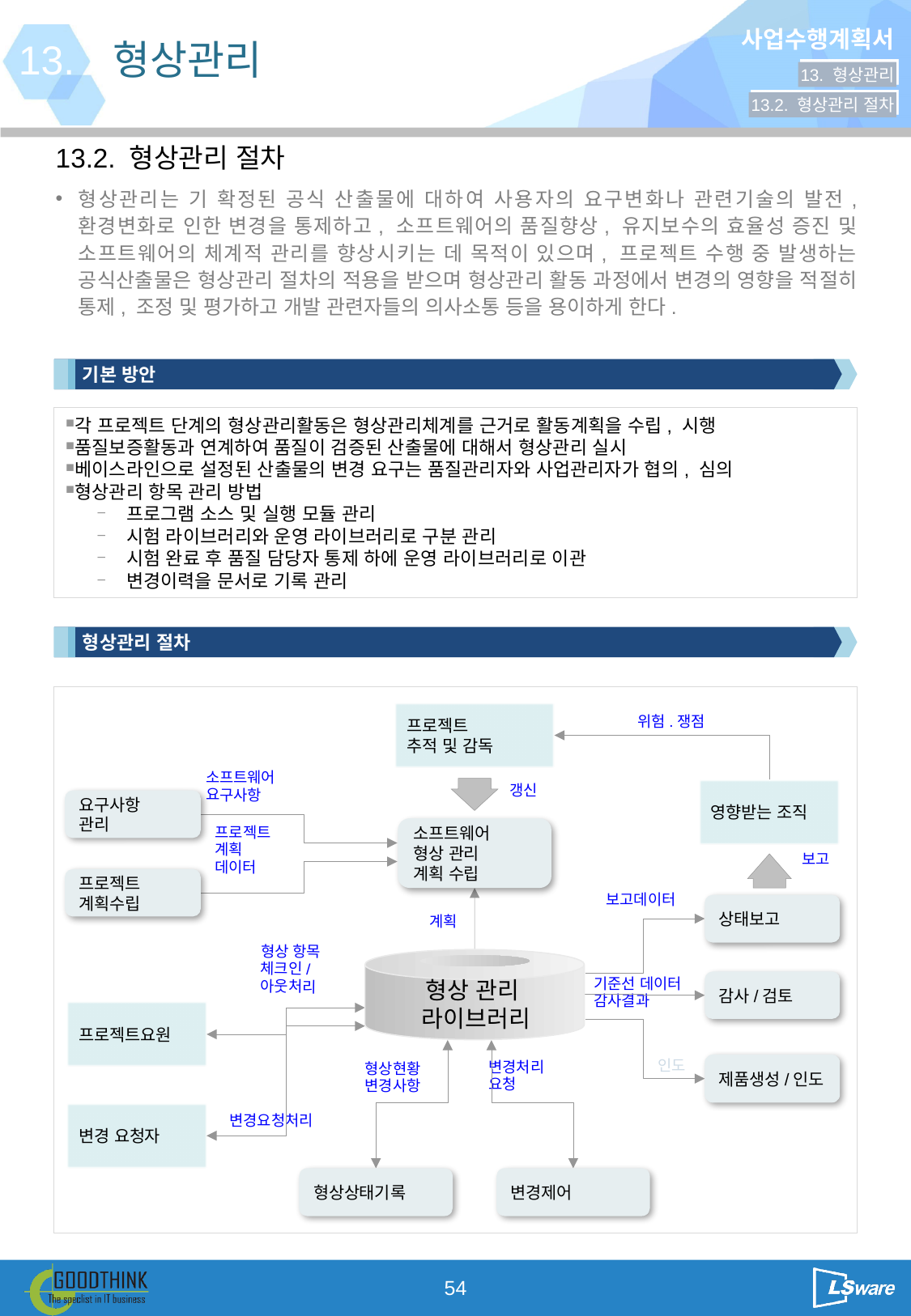

13.
형상관리
13. 형상관리
13.2. 형상관리 절차
13.2. 형상관리 절차
형상관리는 기 확정된 공식 산출물에 대하여 사용자의 요구변화나 관련기술의 발전, 환경변화로 인한 변경을 통제하고, 소프트웨어의 품질향상, 유지보수의 효율성 증진 및 소프트웨어의 체계적 관리를 향상시키는 데 목적이 있으며, 프로젝트 수행 중 발생하는 공식산출물은 형상관리 절차의 적용을 받으며 형상관리 활동 과정에서 변경의 영향을 적절히 통제, 조정 및 평가하고 개발 관련자들의 의사소통 등을 용이하게 한다.

기본 방안
각 프로젝트 단계의 형상관리활동은 형상관리체계를 근거로 활동계획을 수립, 시행
품질보증활동과 연계하여 품질이 검증된 산출물에 대해서 형상관리 실시
베이스라인으로 설정된 산출물의 변경 요구는 품질관리자와 사업관리자가 협의, 심의
형상관리 항목 관리 방법
프로그램 소스 및 실행 모듈 관리
시험 라이브러리와 운영 라이브러리로 구분 관리
시험 완료 후 품질 담당자 통제 하에 운영 라이브러리로 이관
변경이력을 문서로 기록 관리

형상관리 절차

프로젝트
추적 및 감독
위험.쟁점
소프트웨어
요구사항

영향받는 조직
갱신
요구사항
관리
소프트웨어
형상 관리
계획 수립
프로젝트
계획
데이터

보고

프로젝트
계획수립
보고데이터
상태보고
계획
형상 항목
체크인/아웃처리

형상 관리
라이브러리

감사/검토
기준선 데이터
감사결과

프로젝트요원

제품생성/인도
인도
변경처리
요청
형상현황
변경사항
변경 요청자
변경요청처리
형상상태기록
변경제어